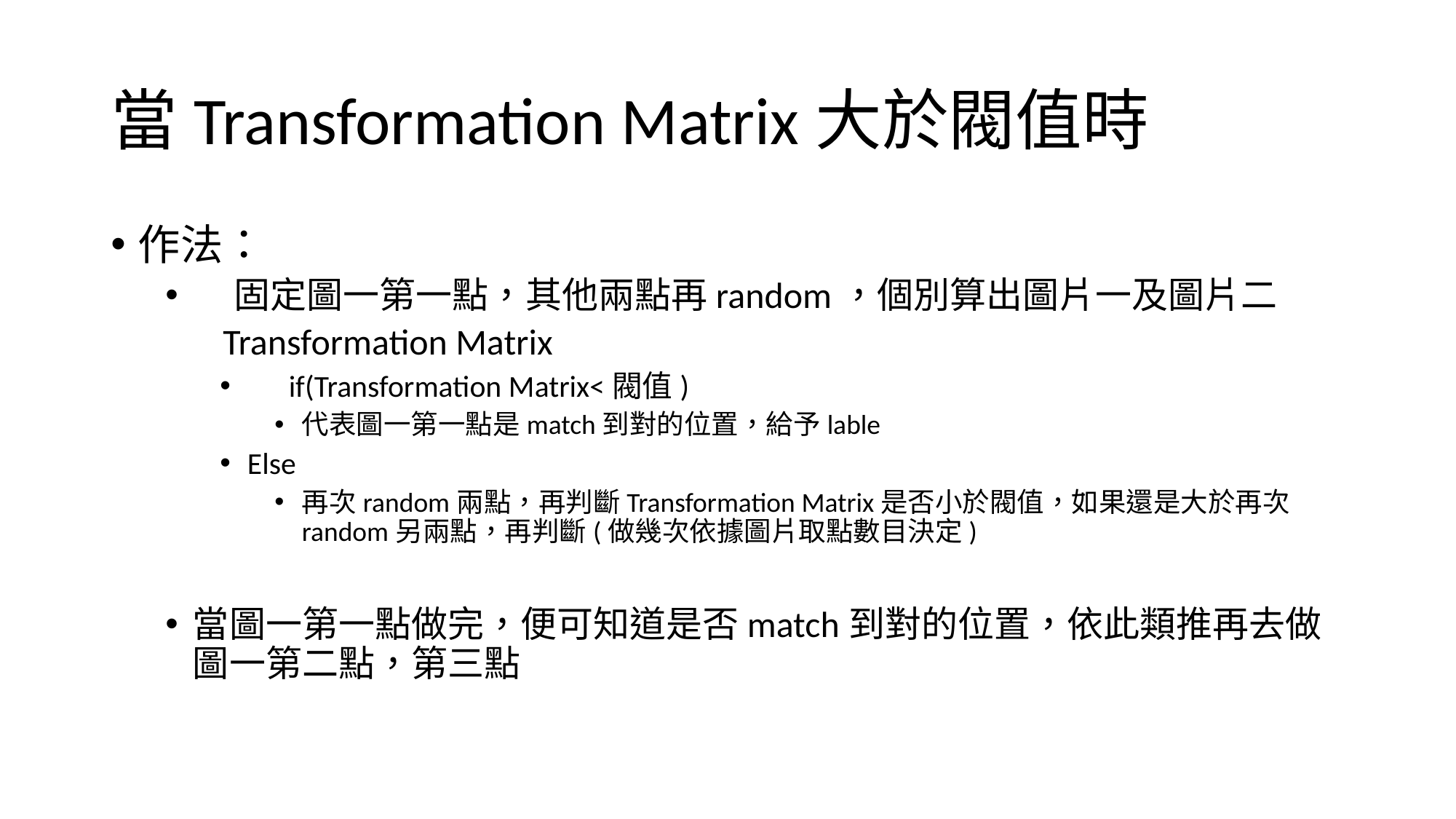

# 當Transformation Matrix大於閥值時
作法：
    固定圖一第一點，其他兩點再random，個別算出圖片一及圖片二
       Transformation Matrix
      if(Transformation Matrix<閥值)
代表圖一第一點是match到對的位置，給予lable
Else
再次random兩點，再判斷Transformation Matrix是否小於閥值，如果還是大於再次random另兩點，再判斷(做幾次依據圖片取點數目決定)

當圖一第一點做完，便可知道是否match到對的位置，依此類推再去做圖一第二點，第三點